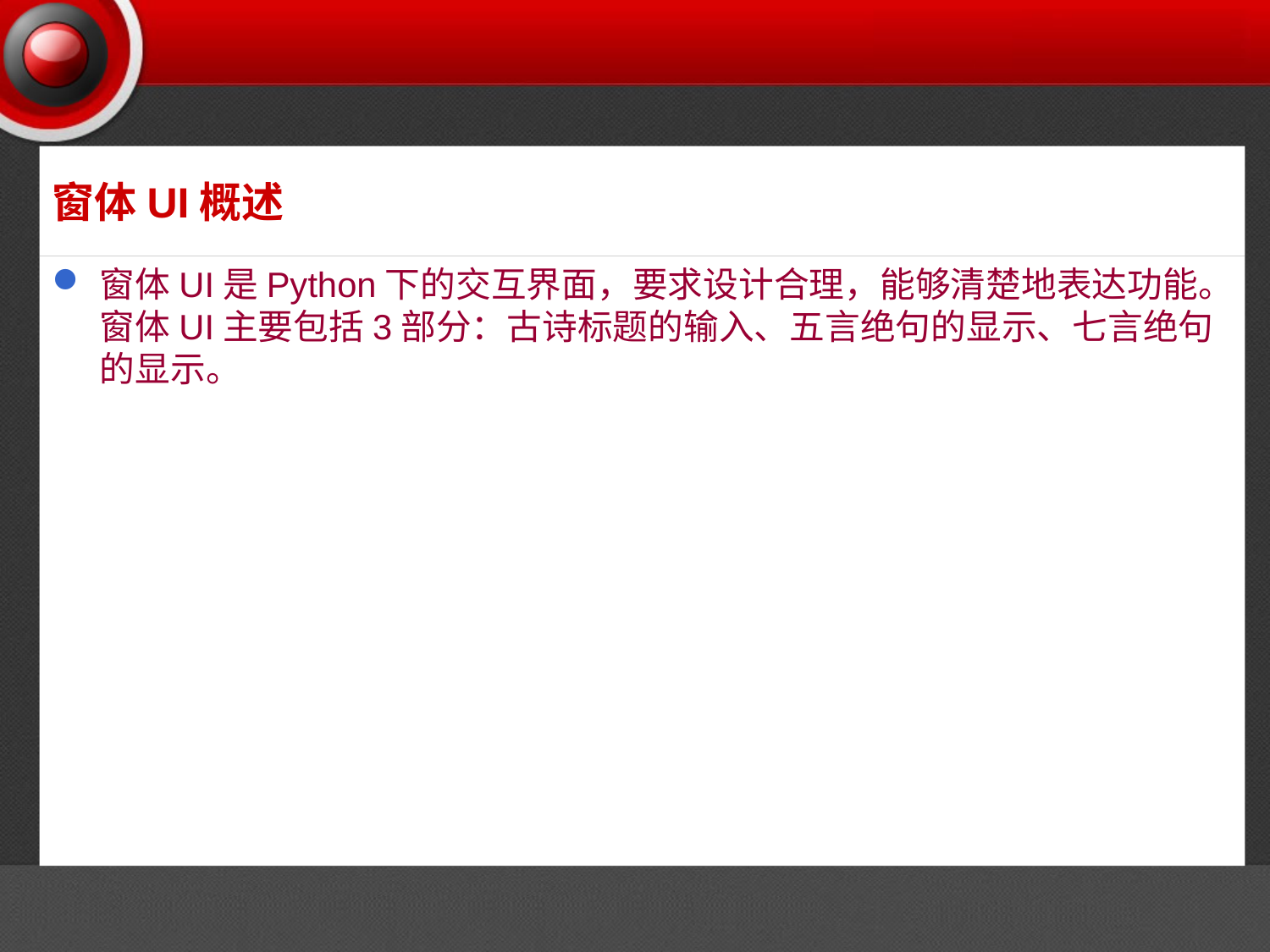

# 窗体UI概述
窗体UI是Python下的交互界面，要求设计合理，能够清楚地表达功能。窗体UI主要包括3部分：古诗标题的输入、五言绝句的显示、七言绝句的显示。